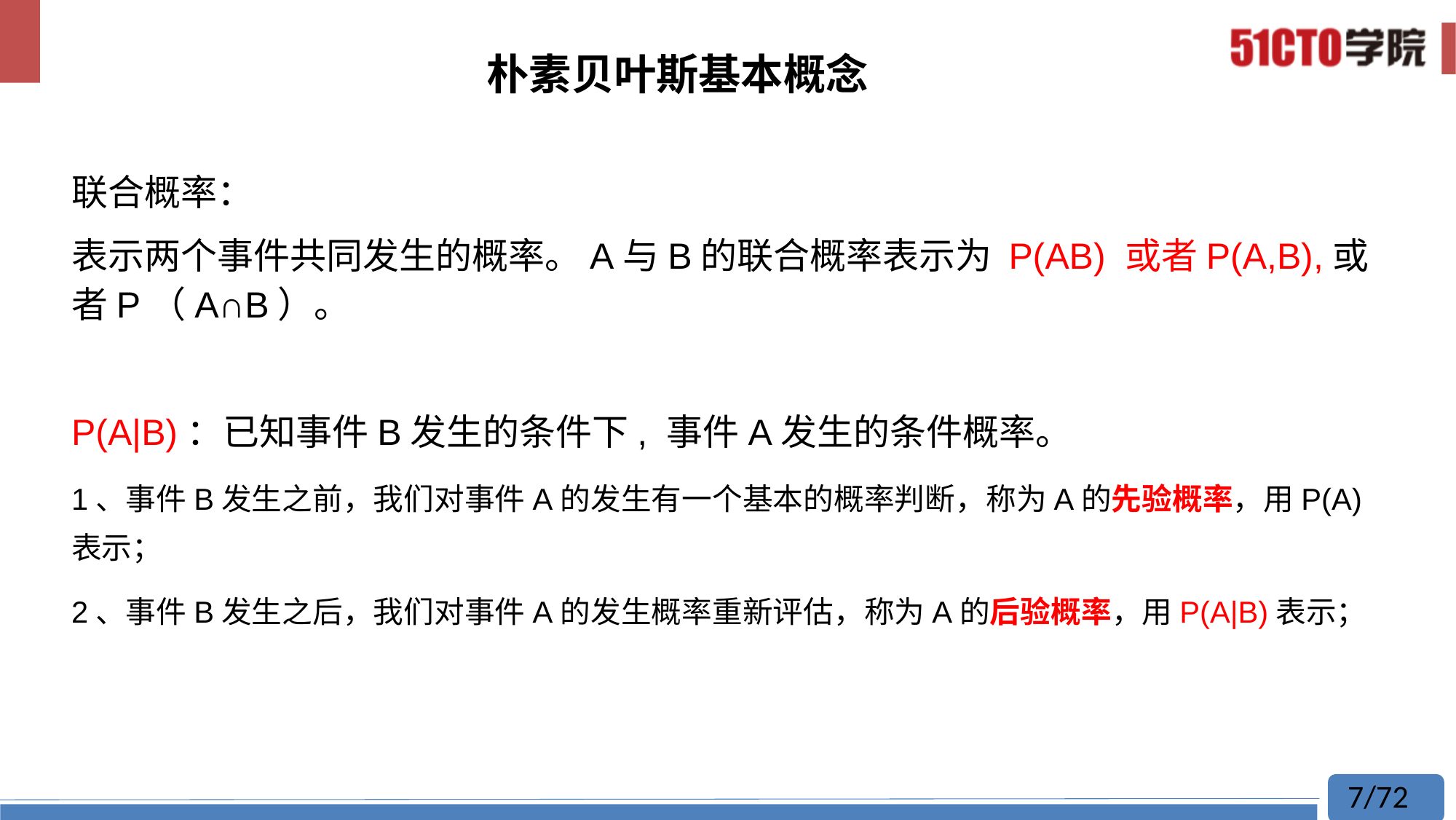

# 朴素贝叶斯基本概念
联合概率：
表示两个事件共同发生的概率。A与B的联合概率表示为 P(AB) 或者P(A,B),或者P（A∩B）。

P(A|B)：已知事件B发生的条件下, 事件A发生的条件概率。
1、事件B发生之前，我们对事件A的发生有一个基本的概率判断，称为A的先验概率，用P(A)表示；
2、事件B发生之后，我们对事件A的发生概率重新评估，称为A的后验概率，用P(A|B)表示；